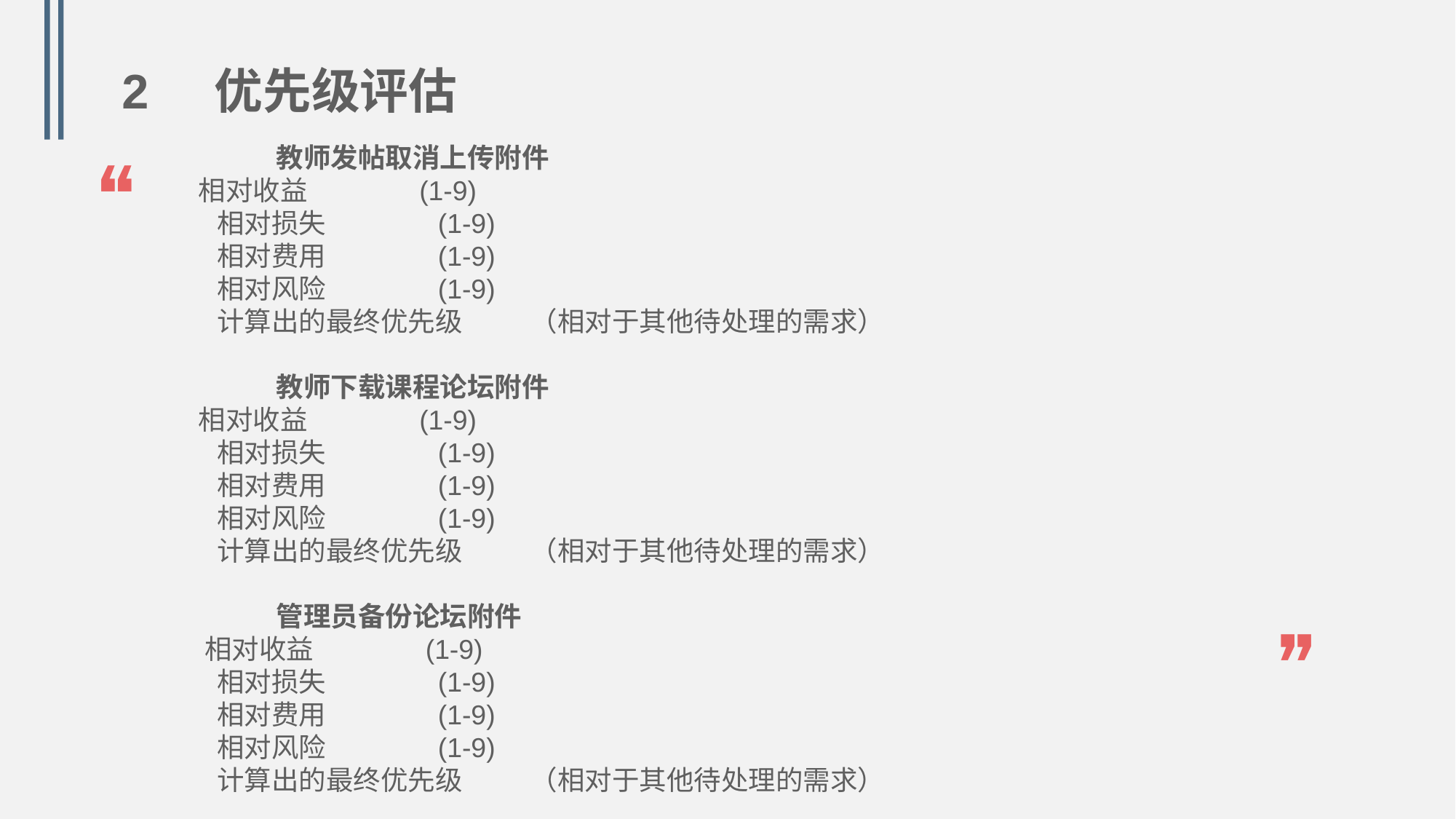

2    优先级评估
“
教师发帖取消上传附件
    相对收益                 (1-9)
       相对损失                 (1-9)
       相对费用                 (1-9)
       相对风险                 (1-9)
       计算出的最终优先级           （相对于其他待处理的需求）

教师下载课程论坛附件
    相对收益                 (1-9)
       相对损失                 (1-9)
       相对费用                 (1-9)
       相对风险                 (1-9)
       计算出的最终优先级           （相对于其他待处理的需求）

管理员备份论坛附件
     相对收益                 (1-9)
       相对损失                 (1-9)
       相对费用                 (1-9)
       相对风险                 (1-9)
       计算出的最终优先级           （相对于其他待处理的需求）
”